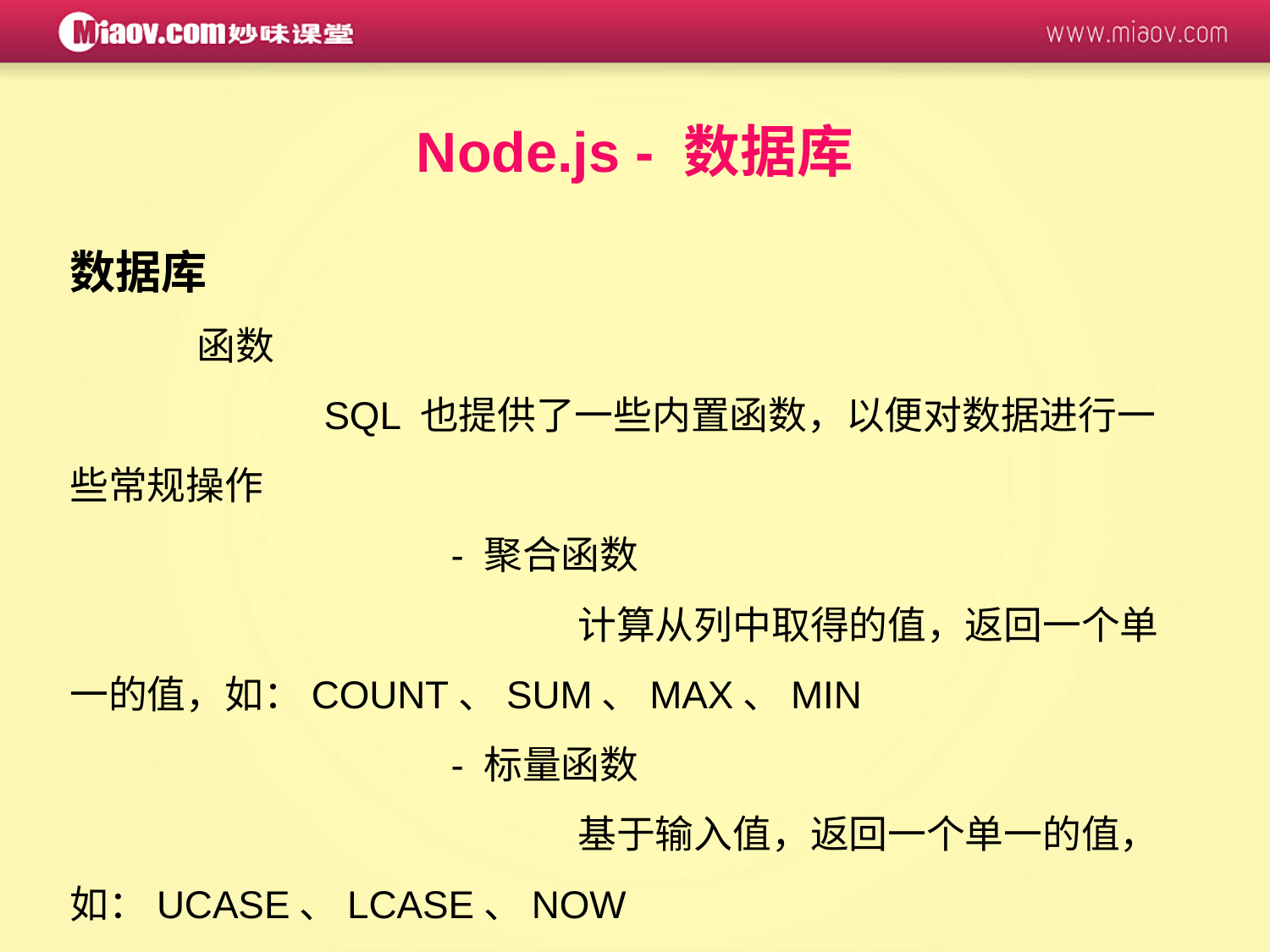

Node.js - 数据库
数据库
	函数
		SQL 也提供了一些内置函数，以便对数据进行一些常规操作
			- 聚合函数
				计算从列中取得的值，返回一个单一的值，如：COUNT、SUM、MAX、MIN
			- 标量函数
				基于输入值，返回一个单一的值，如：UCASE、LCASE、NOW